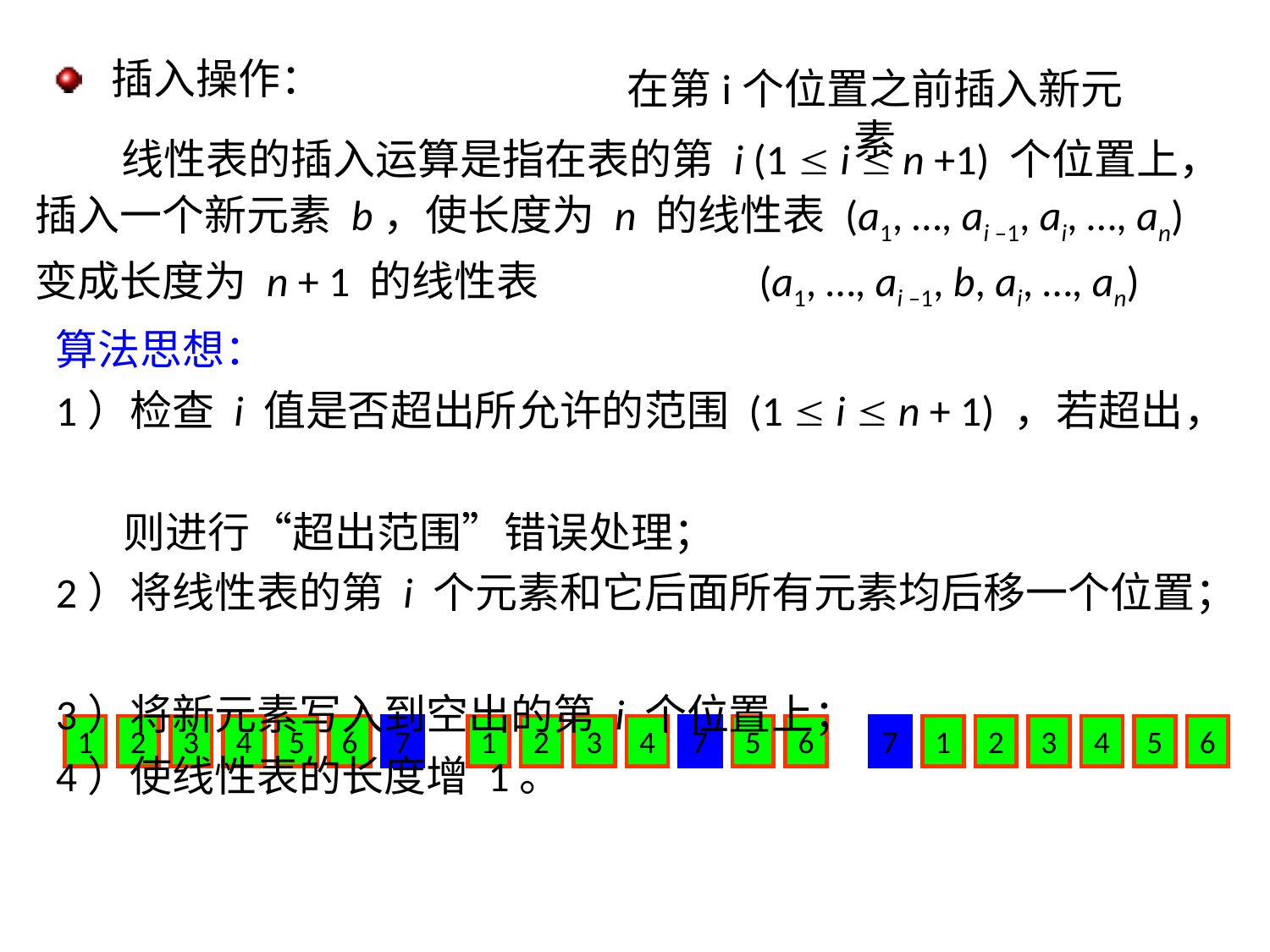

插入操作：
在第i个位置之前插入新元素
        线性表的插入运算是指在表的第 i (1 ≤ i ≤ n +1) 个位置上，
插入一个新元素 b，使长度为 n 的线性表 (a1, …, ai –1, ai, …, an)
变成长度为 n + 1 的线性表                      (a1, …, ai –1, b, ai, …, an)
算法思想：
1）检查 i 值是否超出所允许的范围 (1 ≤ i ≤ n + 1) ，若超出，
      则进行“超出范围”错误处理；
2）将线性表的第 i 个元素和它后面所有元素均后移一个位置；
3）将新元素写入到空出的第 i 个位置上；
4）使线性表的长度增 1。

1
2
3
4
5
6
7
1
2
3
4
5
6
7
5
6
1
2
3
4
5
6
7
1
2
3
4
5
6

7

7